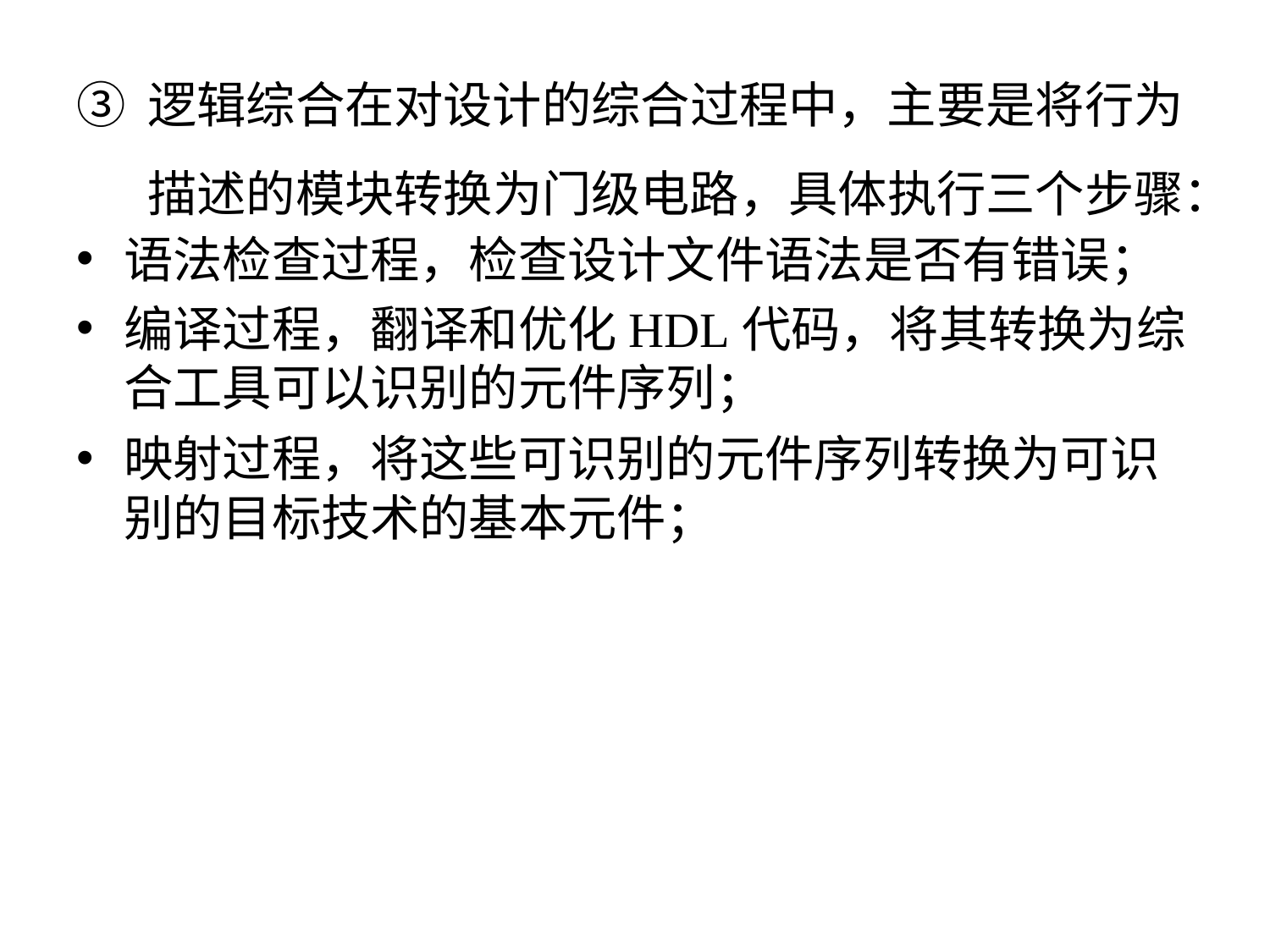

# 逻辑综合在对设计的综合过程中，主要是将行为描述的模块转换为门级电路，具体执行三个步骤：
语法检查过程，检查设计文件语法是否有错误；
编译过程，翻译和优化HDL代码，将其转换为综合工具可以识别的元件序列；
映射过程，将这些可识别的元件序列转换为可识别的目标技术的基本元件；